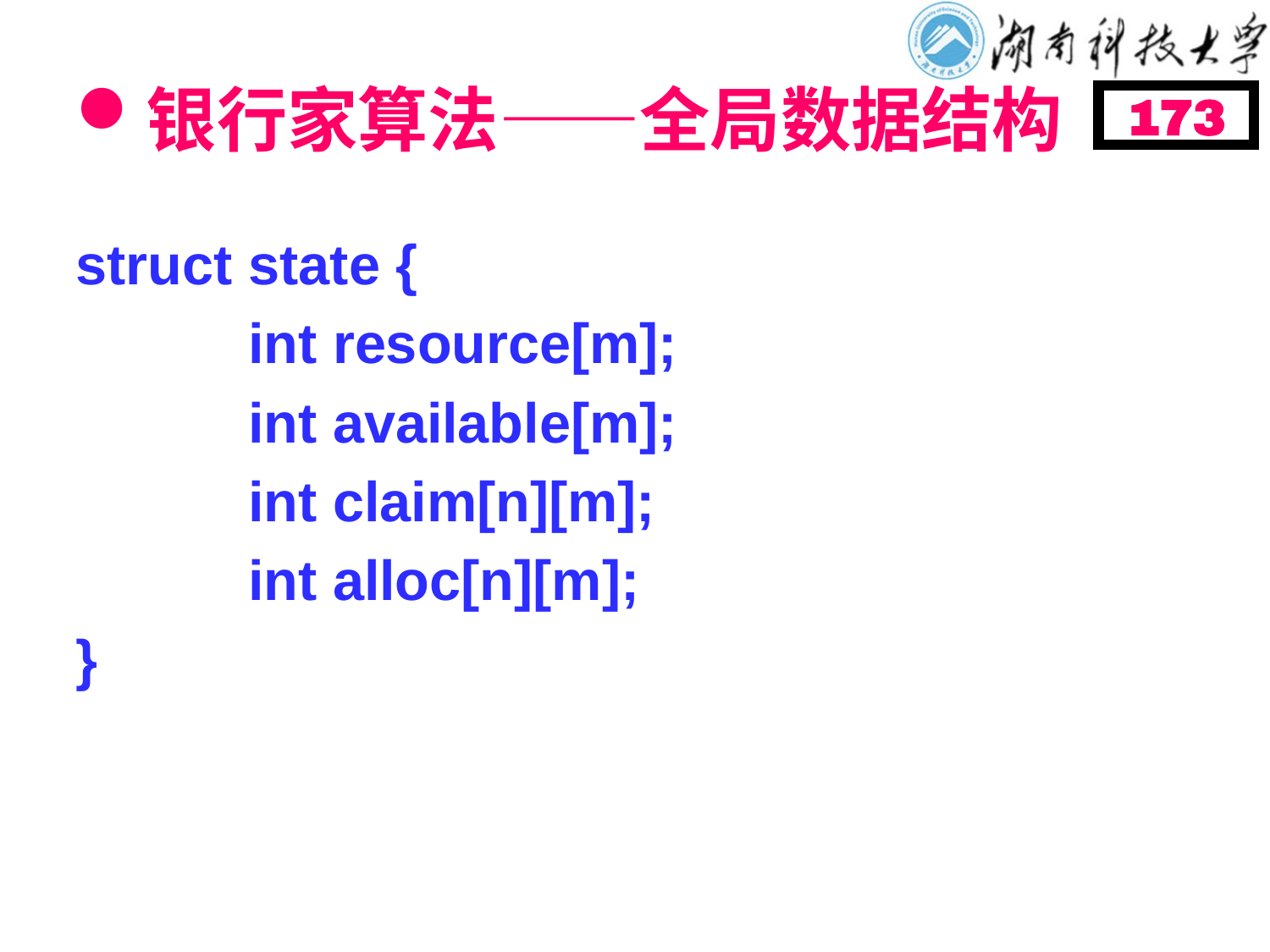

# 银行家算法——全局数据结构
173
struct state {
           int resource[m];
           int available[m];
           int claim[n][m];
           int alloc[n][m];
}